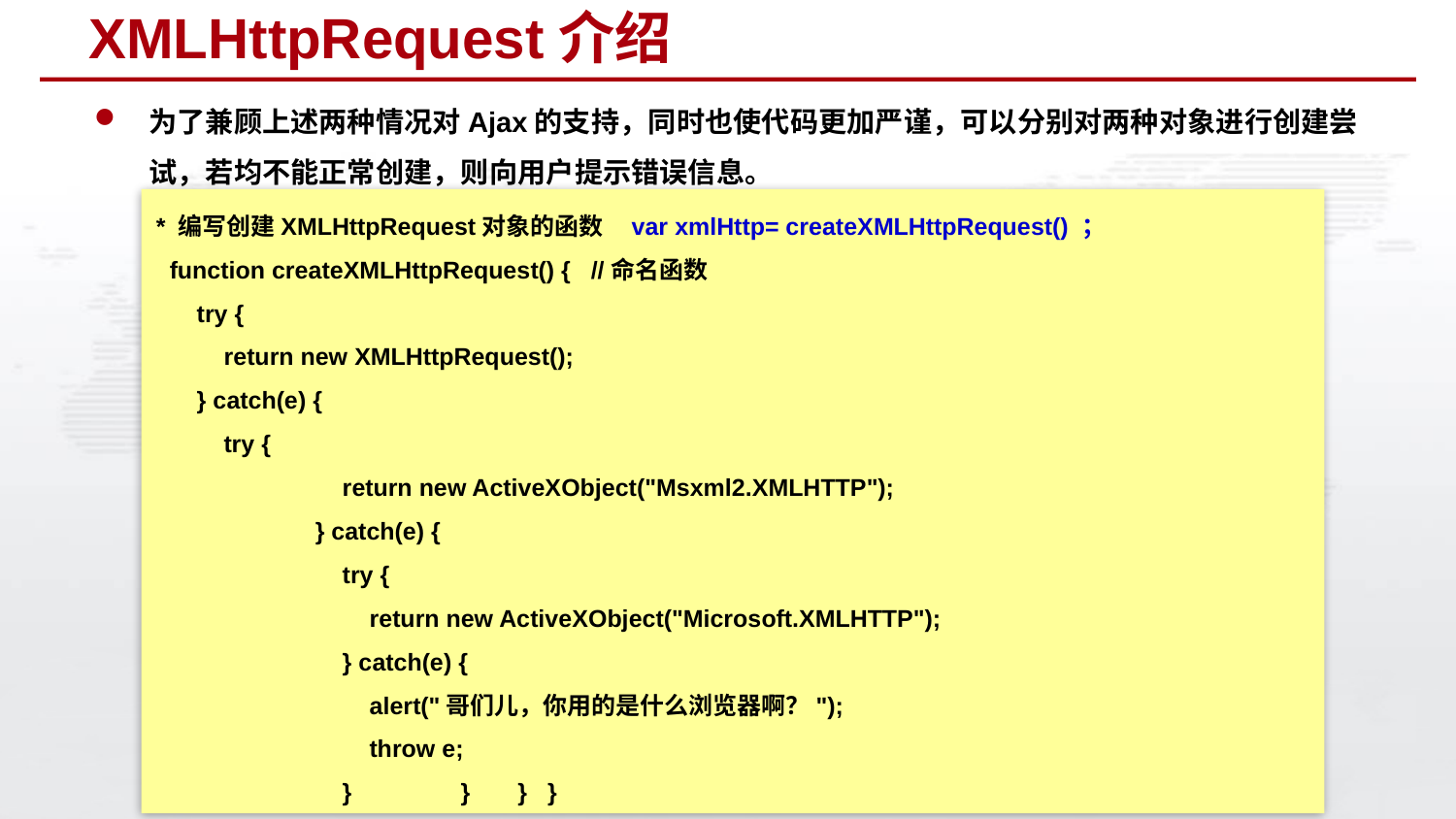

# XMLHttpRequest介绍
为了兼顾上述两种情况对Ajax的支持，同时也使代码更加严谨，可以分别对两种对象进行创建尝试，若均不能正常创建，则向用户提示错误信息。

* 编写创建XMLHttpRequest对象的函数    var xmlHttp= createXMLHttpRequest() ；
  function createXMLHttpRequest() {   //命名函数
      try {
          return new XMLHttpRequest();
      } catch(e) {
          try {
	      return new ActiveXObject("Msxml2.XMLHTTP");
	  } catch(e) {
	      try {
	          return new ActiveXObject("Microsoft.XMLHTTP");
	      } catch(e) {
	          alert("哥们儿，你用的是什么浏览器啊？");
	          throw e;
	      } 	  }       }   }